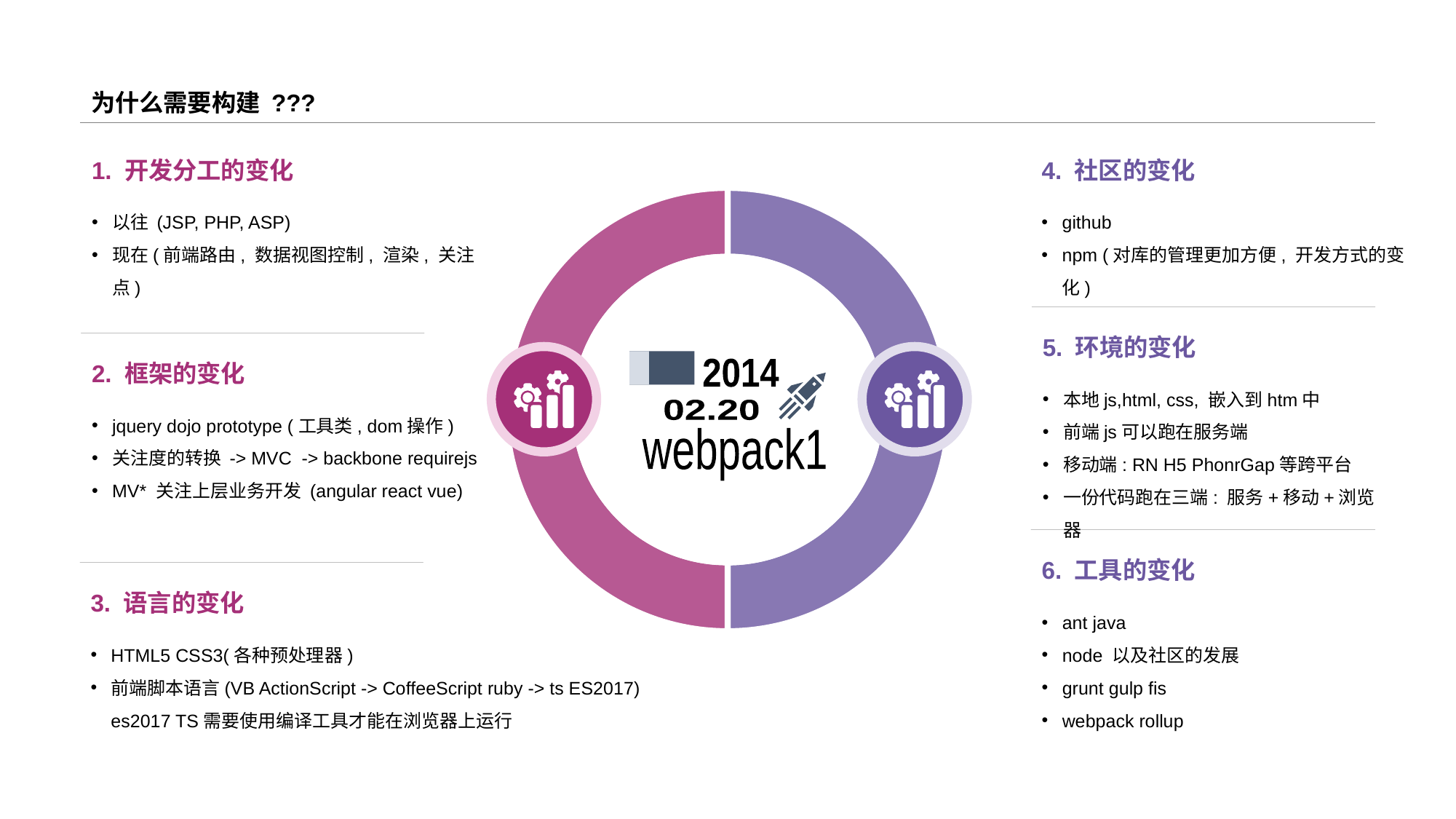

# 为什么需要构建 ???
1. 开发分工的变化
4. 社区的变化

以往 (JSP, PHP, ASP)
现在(前端路由, 数据视图控制, 渲染, 关注点)
github
npm (对库的管理更加方便, 开发方式的变化)

5. 环境的变化

2. 框架的变化

2014

本地js,html, css, 嵌入到htm中
前端js可以跑在服务端
移动端: RN H5 PhonrGap等跨平台
一份代码跑在三端: 服务+移动+浏览器

jquery dojo prototype (工具类, dom操作)
关注度的转换 -> MVC  -> backbone requirejs
MV* 关注上层业务开发 (angular react vue)
02.20
webpack1
6. 工具的变化
3. 语言的变化
ant java
node 以及社区的发展
grunt gulp fis
webpack rollup
HTML5 CSS3(各种预处理器)
前端脚本语言(VB ActionScript -> CoffeeScript ruby -> ts ES2017) es2017 TS需要使用编译工具才能在浏览器上运行

4